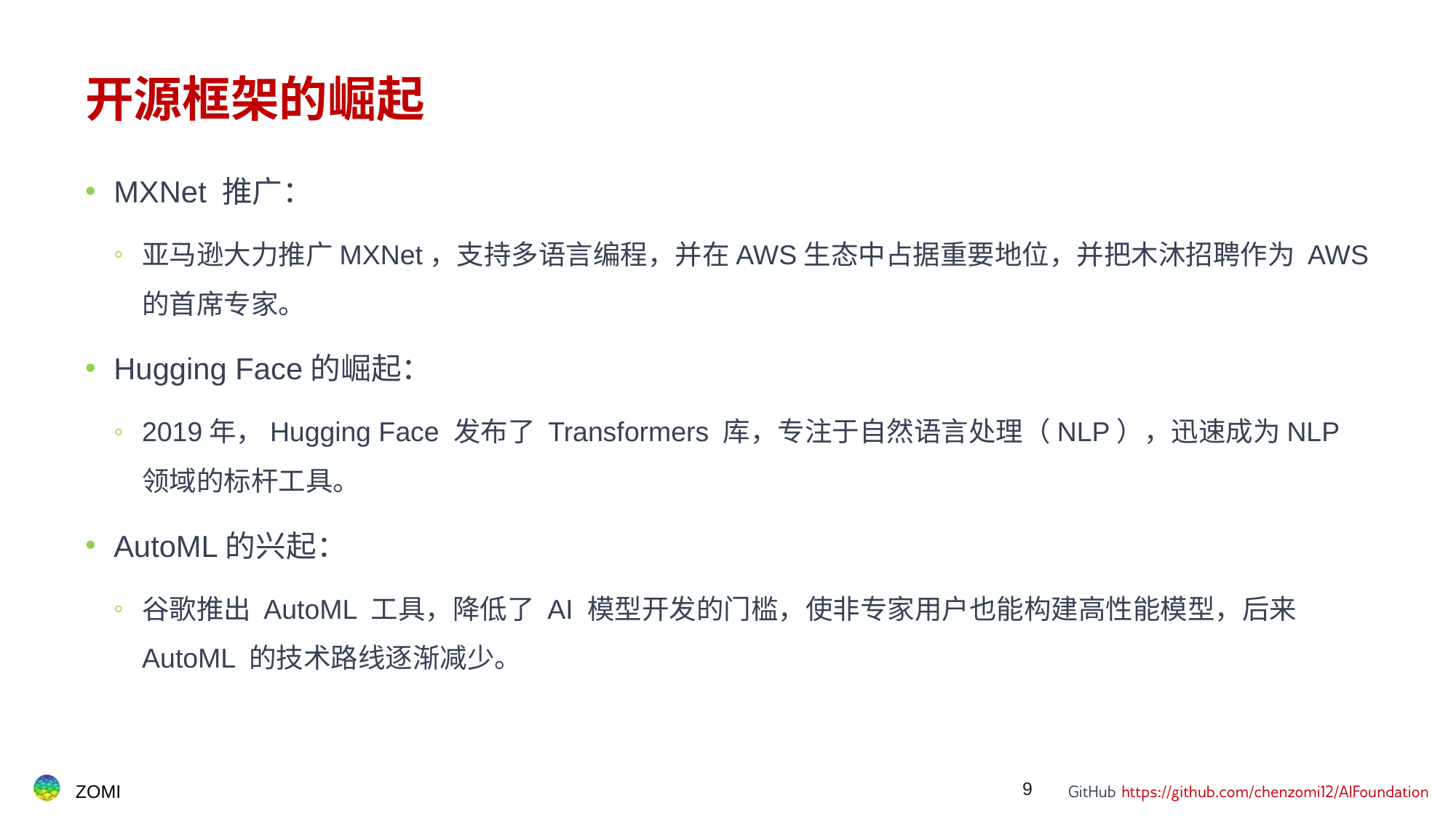

# 开源框架的崛起
MXNet 推广：
亚马逊大力推广MXNet，支持多语言编程，并在AWS生态中占据重要地位，并把木沐招聘作为 AWS 的首席专家。
Hugging Face的崛起：
2019年，Hugging Face 发布了 Transformers 库，专注于自然语言处理（NLP），迅速成为NLP领域的标杆工具。
AutoML的兴起：
谷歌推出 AutoML 工具，降低了 AI 模型开发的门槛，使非专家用户也能构建高性能模型，后来 AutoML 的技术路线逐渐减少。